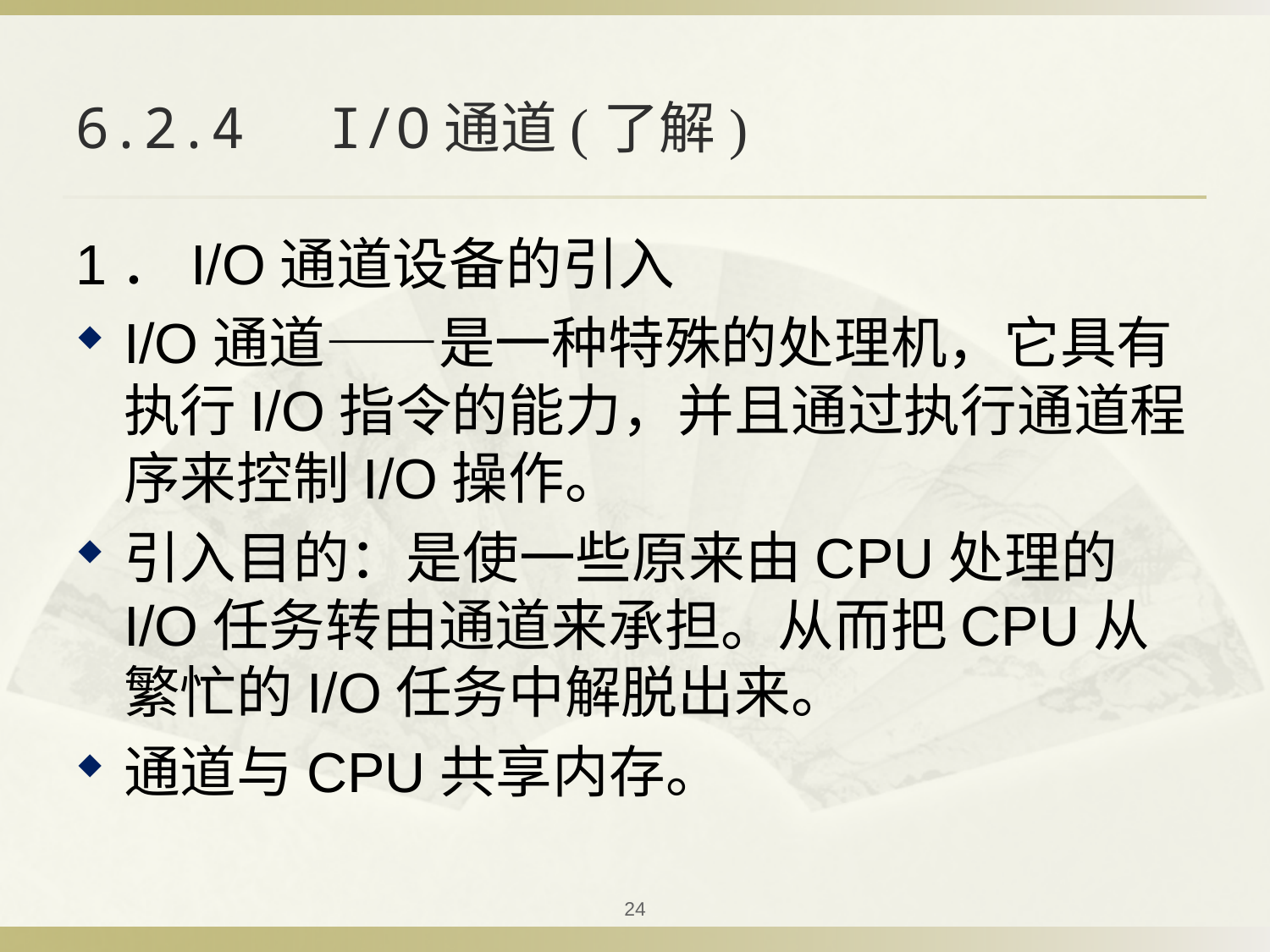

# 6.2.4　I/O通道(了解)
1．I/O通道设备的引入
I/O通道——是一种特殊的处理机，它具有执行I/O指令的能力，并且通过执行通道程序来控制I/O操作。
引入目的：是使一些原来由CPU处理的I/O任务转由通道来承担。从而把CPU从繁忙的I/O任务中解脱出来。
通道与CPU共享内存。
24